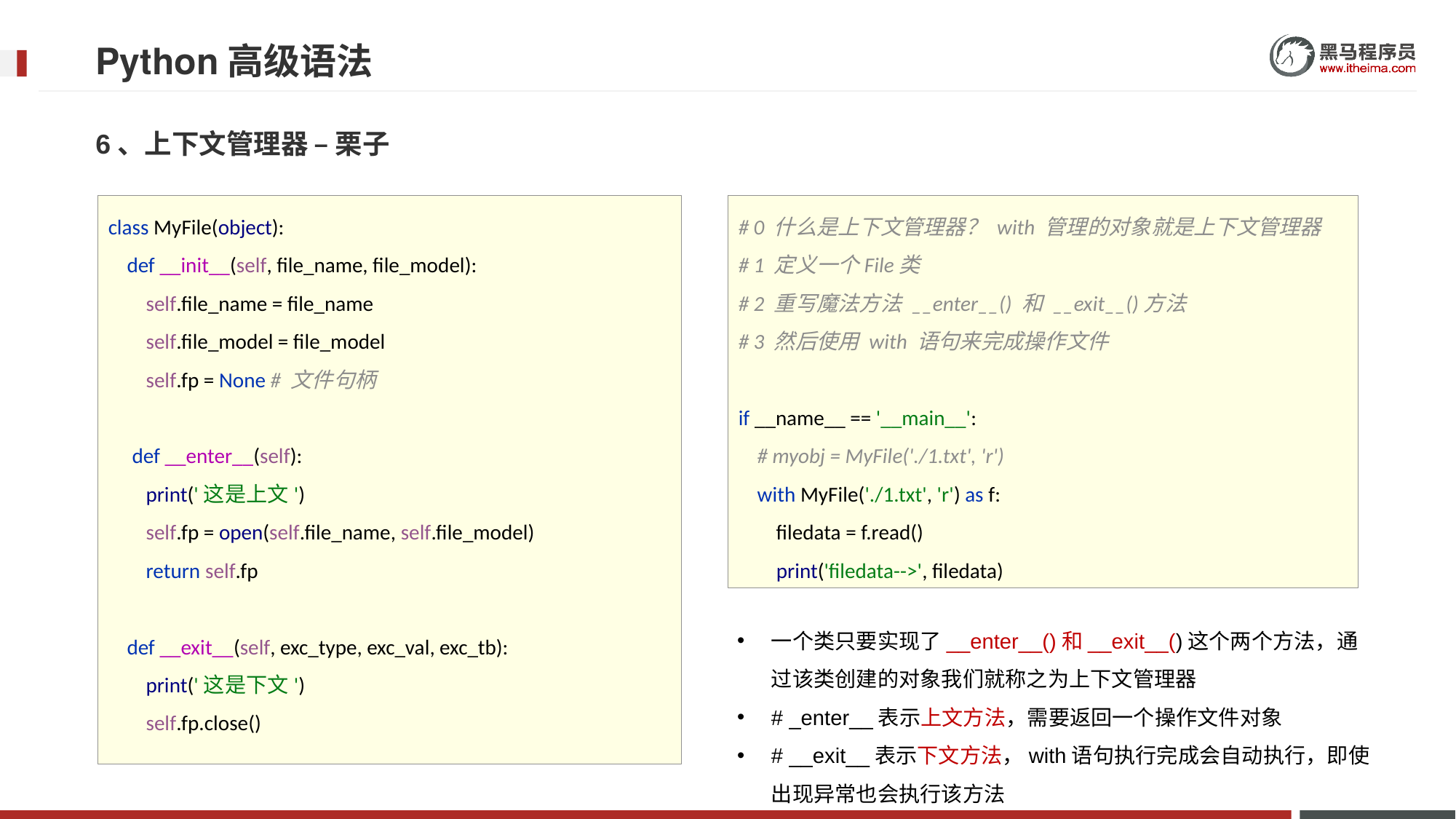

# Python高级语法
6、上下文管理器 – 栗子
class MyFile(object):
    def __init__(self, file_name, file_model):
        self.file_name = file_name
        self.file_model = file_model
        self.fp = None # 文件句柄
    def __enter__(self):
        print('这是上文')
        self.fp = open(self.file_name, self.file_model)
        return self.fp
    def __exit__(self, exc_type, exc_val, exc_tb):
        print('这是下文')
        self.fp.close()
# 0 什么是上下文管理器？ with 管理的对象就是上下文管理器 # 1 定义一个File类 # 2 重写魔法方法 __enter__() 和 __exit__()方法 # 3 然后使用 with 语句来完成操作文件 if __name__ == '__main__': # myobj = MyFile('./1.txt', 'r') with MyFile('./1.txt', 'r') as f: filedata = f.read() print('filedata-->', filedata)
一个类只要实现了__enter__()和__exit__()这个两个方法，通过该类创建的对象我们就称之为上下文管理器
# _enter__表示上文方法，需要返回一个操作文件对象
# __exit__表示下文方法，with语句执行完成会自动执行，即使出现异常也会执行该方法